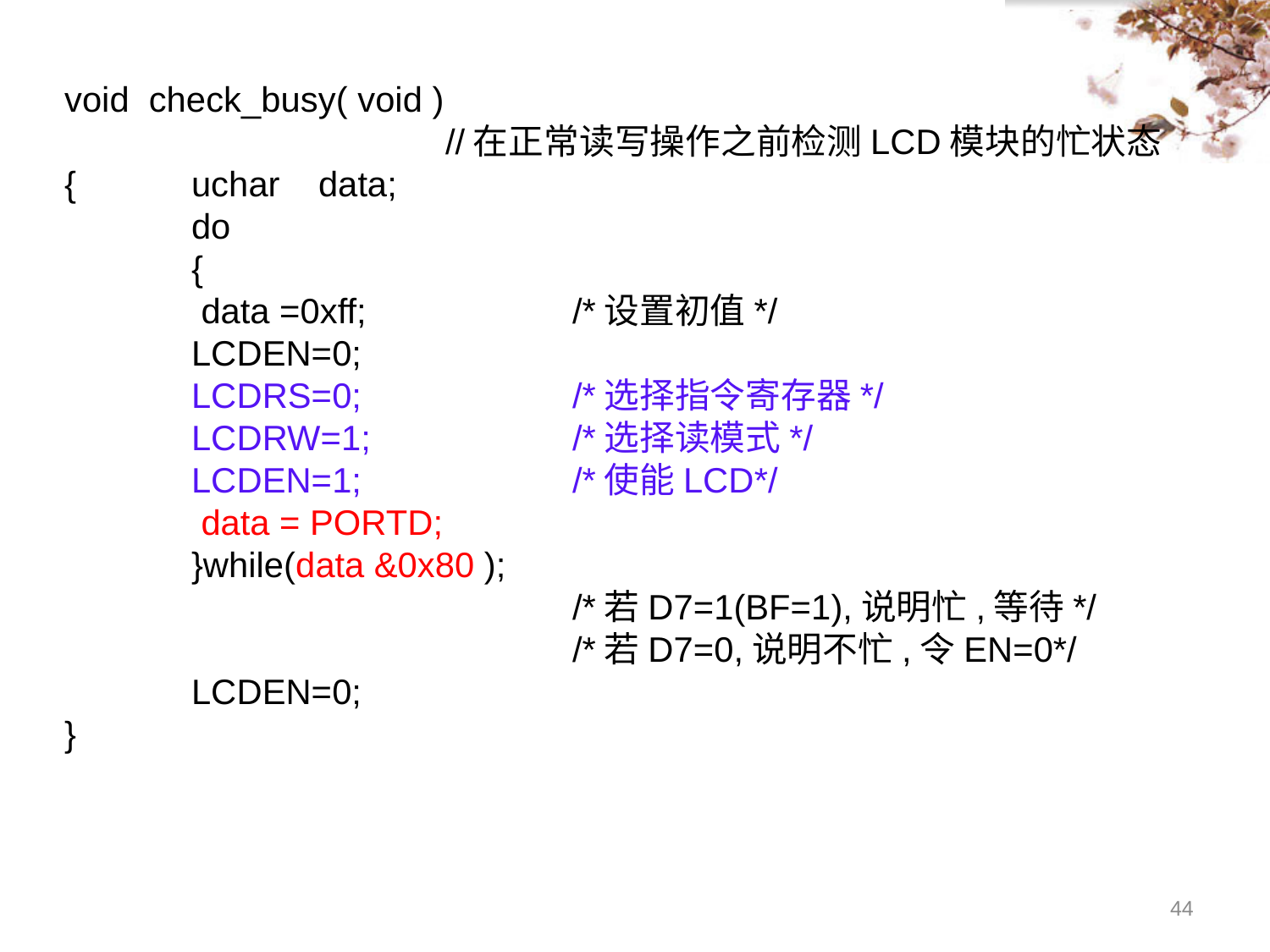

void  check_busy( void )
		 	//在正常读写操作之前检测LCD模块的忙状态
{ 	uchar	data;
	do
	{
	 data =0xff; 		/*设置初值*/
	LCDEN=0;
	LCDRS=0;                    	/*选择指令寄存器*/
	LCDRW=1;                  	/*选择读模式*/
	LCDEN=1;                 	/*使能LCD*/
	 data = PORTD;
	}while(data &0x80 );
				/*若D7=1(BF=1),说明忙,等待*/
				/*若D7=0,说明不忙,令EN=0*/
	LCDEN=0;
}

44